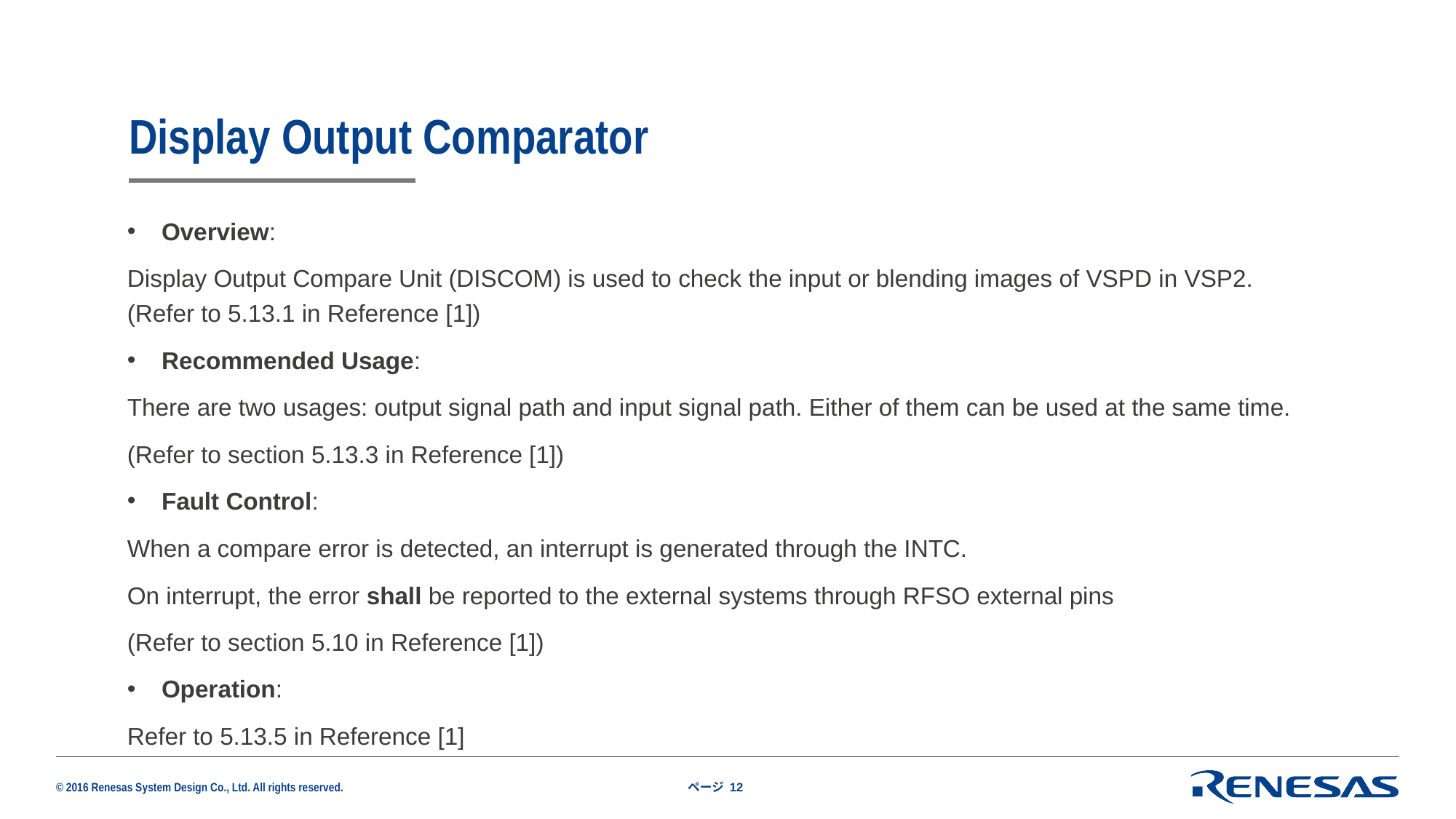

# Display Output Comparator
Overview:
Display Output Compare Unit (DISCOM) is used to check the input or blending images of VSPD in VSP2. (Refer to 5.13.1 in Reference [1])
Recommended Usage:
There are two usages: output signal path and input signal path. Either of them can be used at the same time.
(Refer to section 5.13.3 in Reference [1])
Fault Control:
When a compare error is detected, an interrupt is generated through the INTC.
On interrupt, the error shall be reported to the external systems through RFSO external pins
(Refer to section 5.10 in Reference [1])
Operation:
Refer to 5.13.5 in Reference [1]
ページ 12